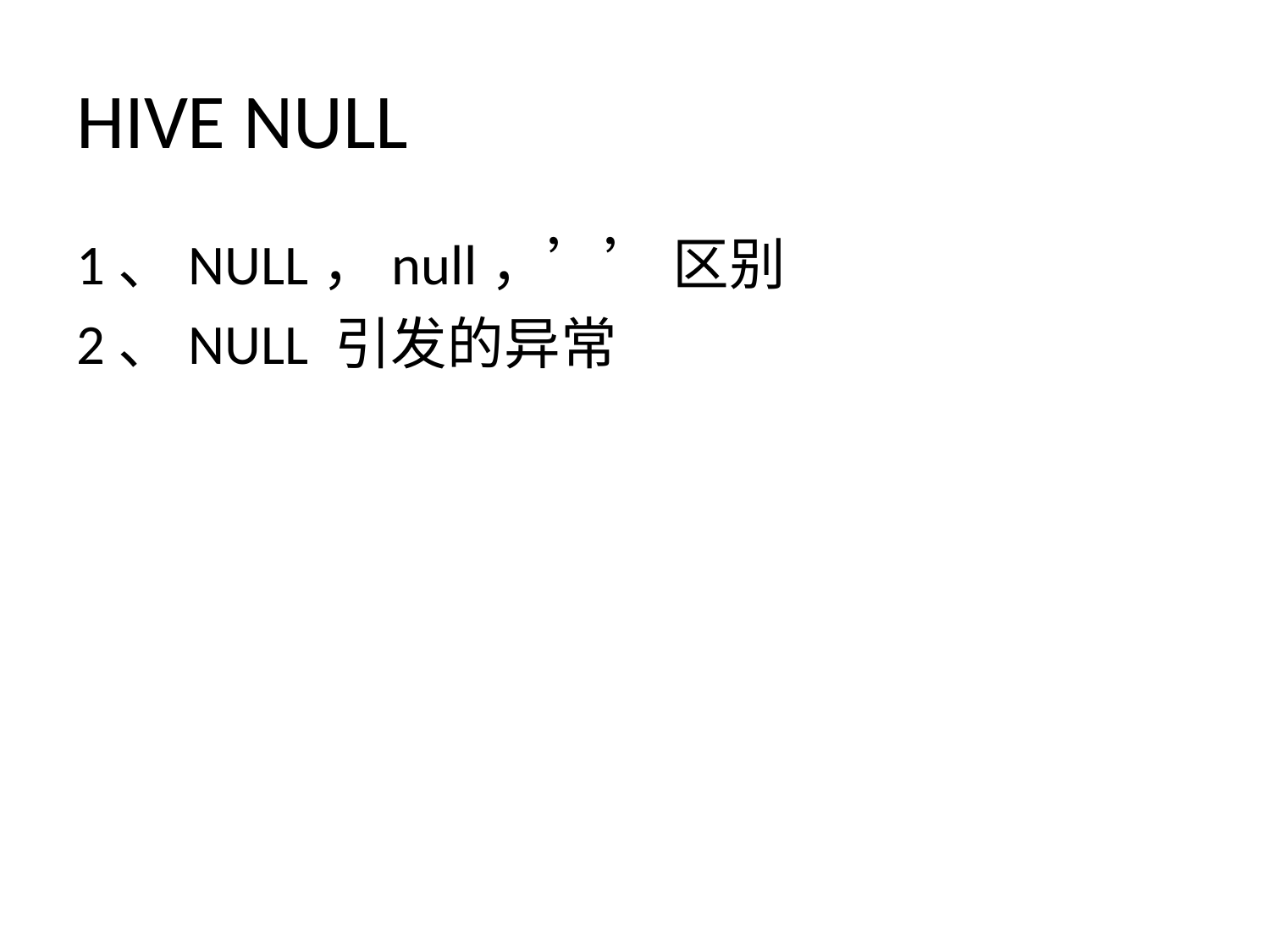

# HIVE NULL
1、NULL，null，’’ 区别
2、NULL 引发的异常